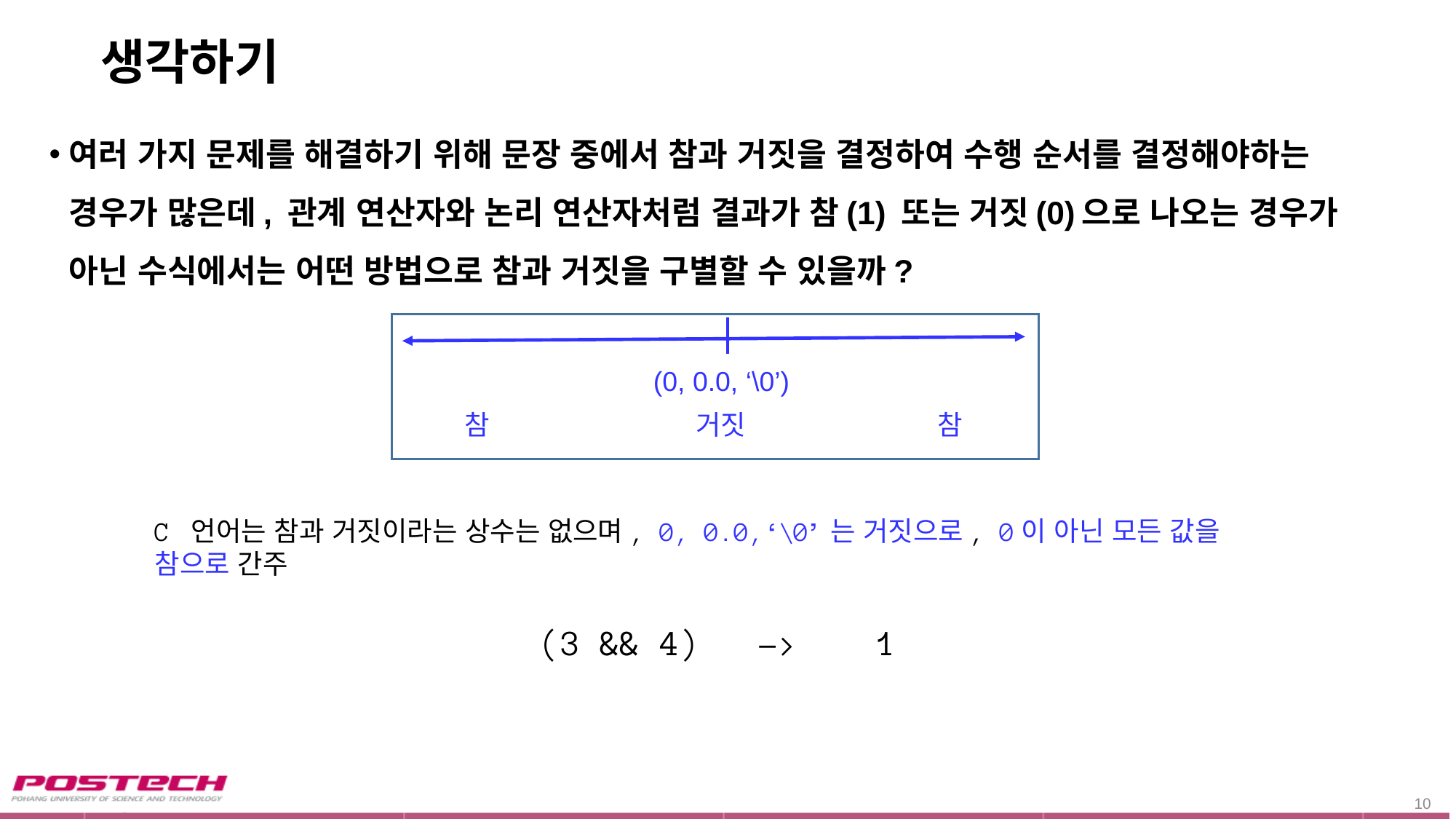

# 생각하기
여러 가지 문제를 해결하기 위해 문장 중에서 참과 거짓을 결정하여 수행 순서를 결정해야하는 경우가 많은데, 관계 연산자와 논리 연산자처럼 결과가 참(1) 또는 거짓(0)으로 나오는 경우가 아닌 수식에서는 어떤 방법으로 참과 거짓을 구별할 수 있을까?

(0, 0.0, ‘\0’)
참
거짓
참
C 언어는 참과 거짓이라는 상수는 없으며, 0, 0.0,‘\0’는 거짓으로, 0이 아닌 모든 값을 참으로 간주
(3 && 4)   ->    1
10